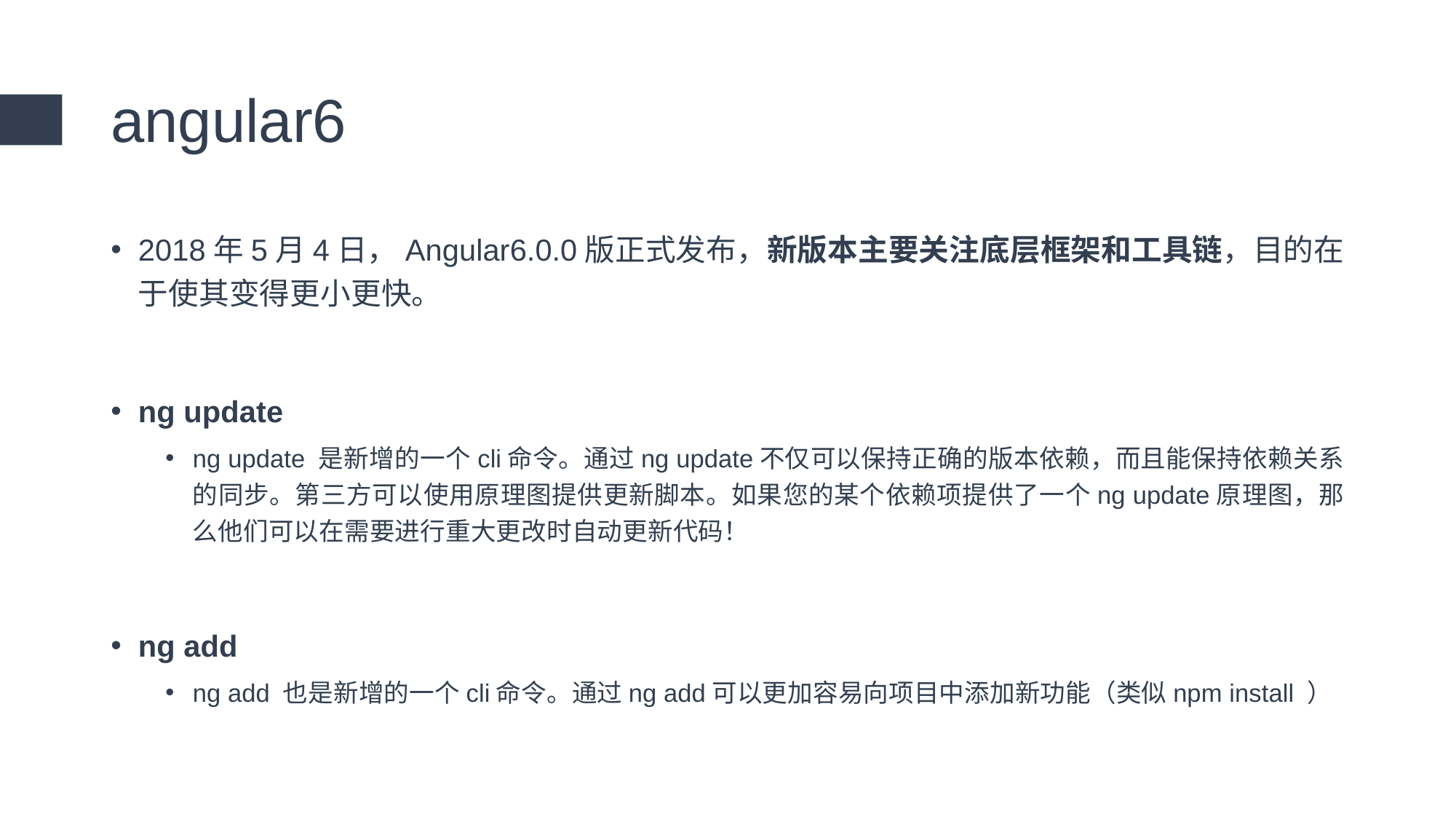

# angular6
2018年5月4日，Angular6.0.0版正式发布，新版本主要关注底层框架和工具链，目的在于使其变得更小更快。

ng update
ng update 是新增的一个cli命令。通过ng update不仅可以保持正确的版本依赖，而且能保持依赖关系的同步。第三方可以使用原理图提供更新脚本。如果您的某个依赖项提供了一个ng update原理图，那么他们可以在需要进行重大更改时自动更新代码！

ng add
ng add 也是新增的一个cli命令。通过ng add可以更加容易向项目中添加新功能（类似npm install ）